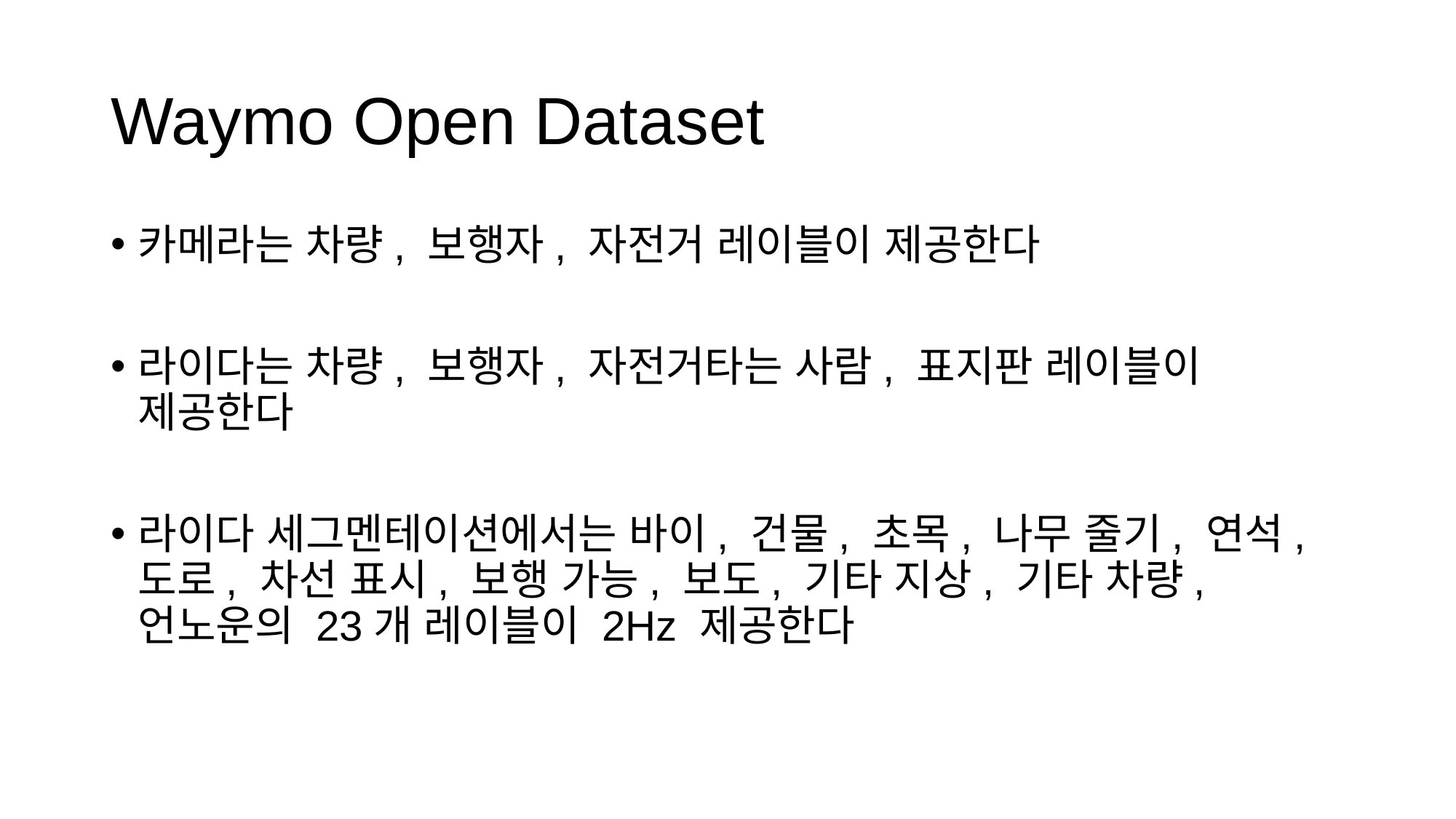

# Waymo Open Dataset
카메라는 차량, 보행자, 자전거 레이블이 제공한다

라이다는 차량, 보행자, 자전거타는 사람, 표지판 레이블이 제공한다

라이다 세그멘테이션에서는 바이, 건물, 초목, 나무 줄기, 연석, 도로, 차선 표시, 보행 가능, 보도, 기타 지상, 기타 차량, 언노운의 23개 레이블이 2Hz 제공한다